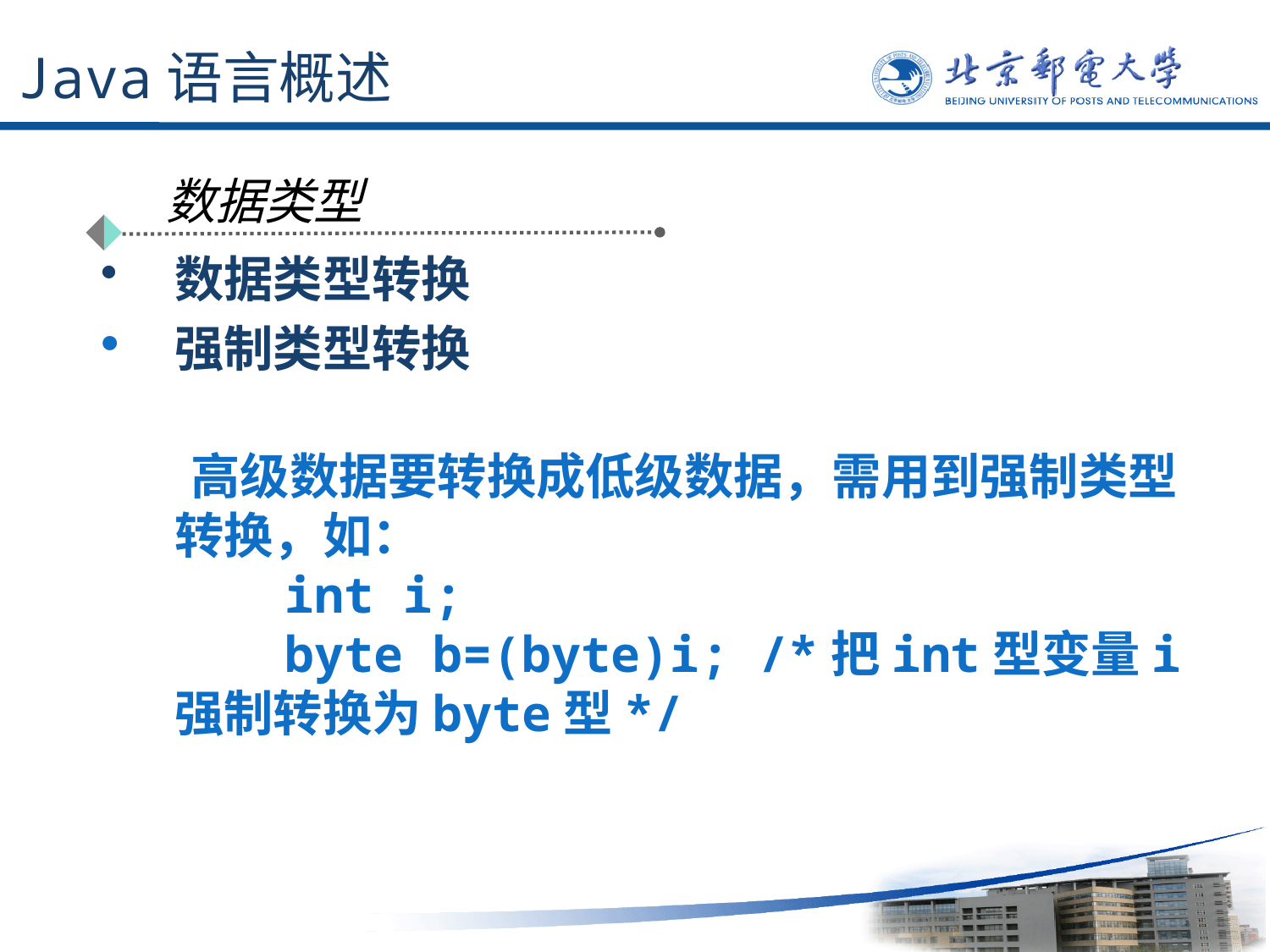

# Java语言概述

数据类型

数据类型转换
强制类型转换
       高级数据要转换成低级数据，需用到强制类型转换，如：
　　int i;
　　byte b=(byte)i; /*把int型变量i强制转换为byte型*/